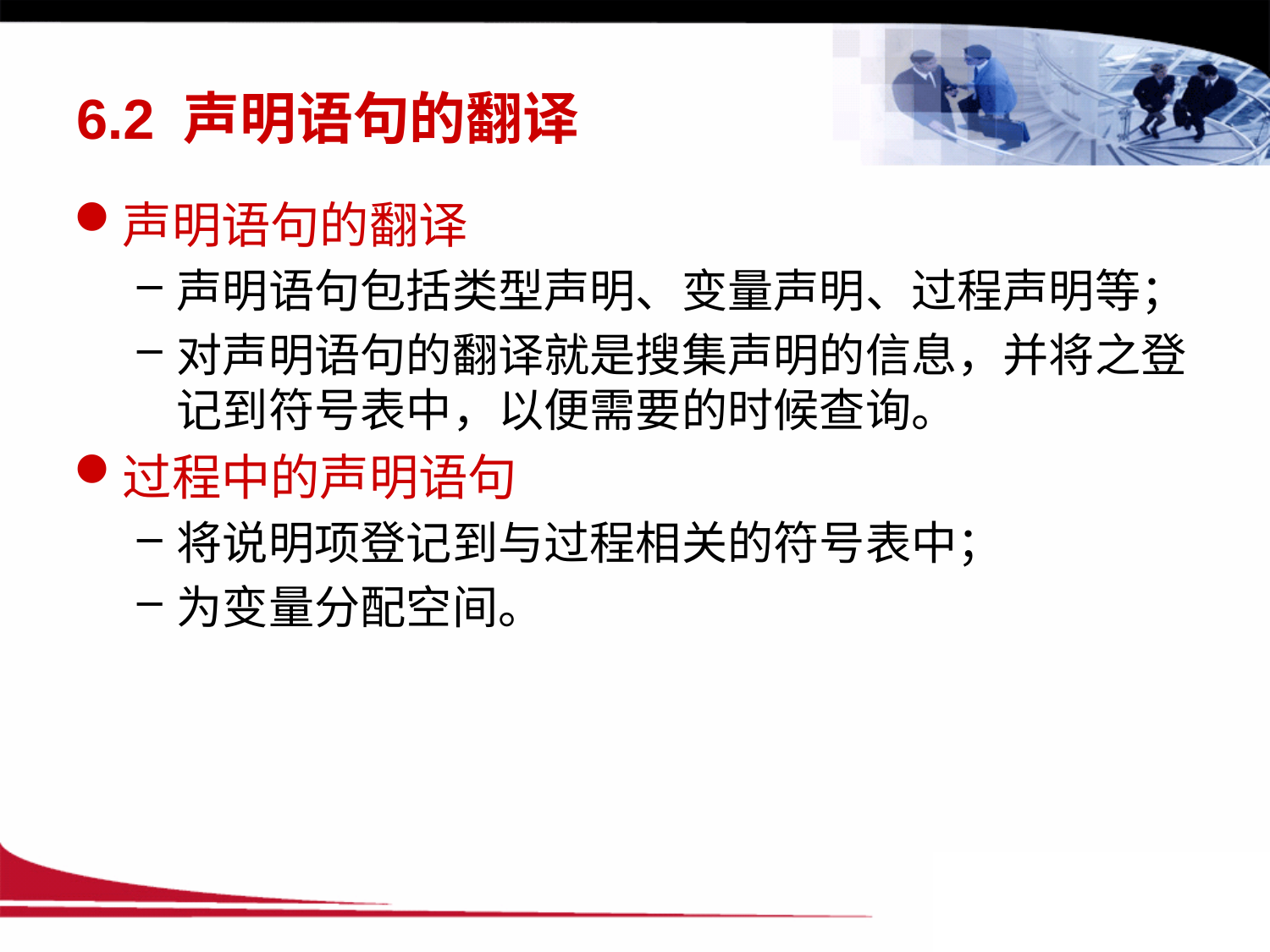

# 6.2 声明语句的翻译
声明语句的翻译
声明语句包括类型声明、变量声明、过程声明等；
对声明语句的翻译就是搜集声明的信息，并将之登记到符号表中，以便需要的时候查询。
过程中的声明语句
将说明项登记到与过程相关的符号表中；
为变量分配空间。